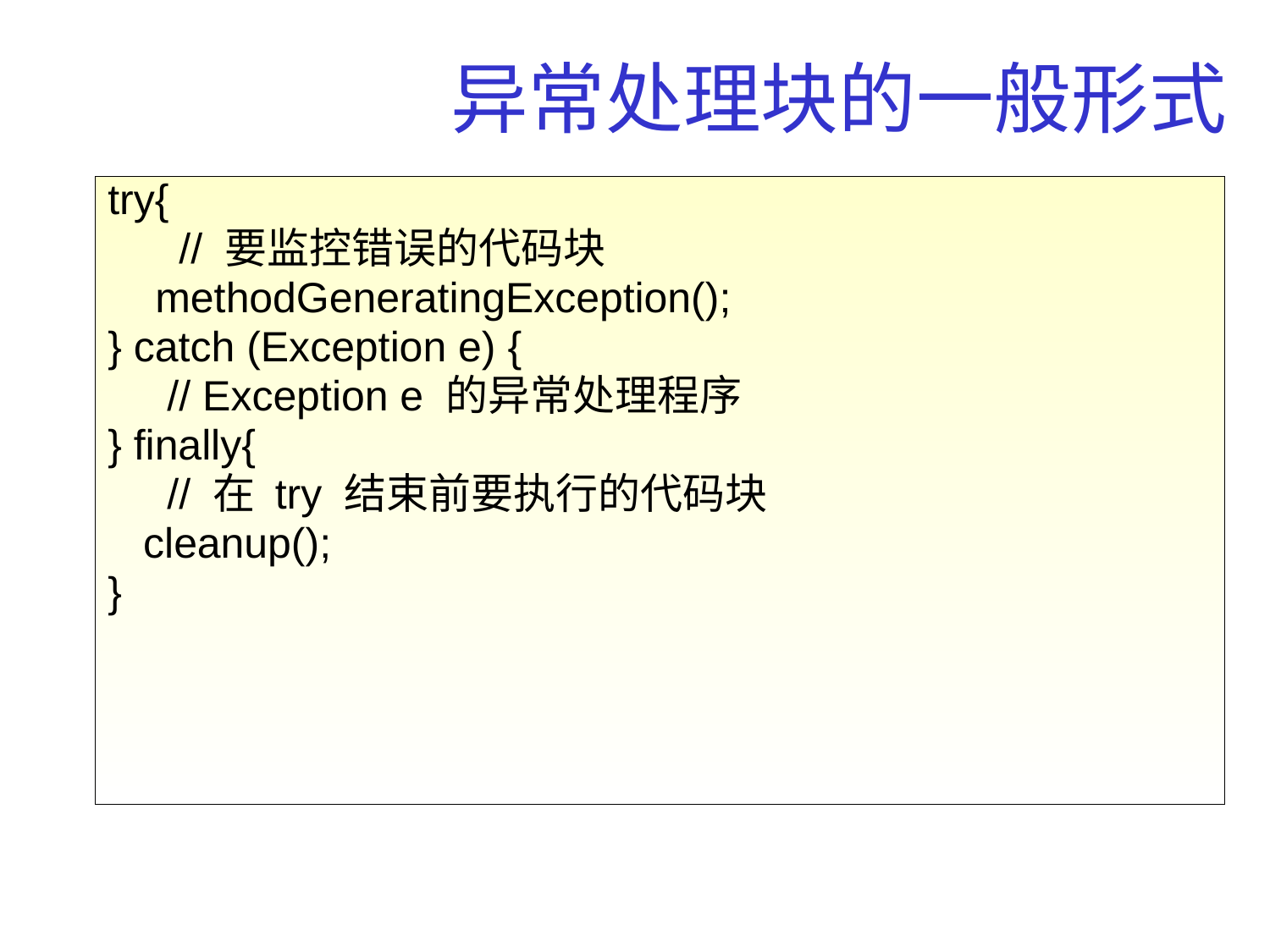

# 异常处理块的一般形式
try{
	  // 要监控错误的代码块
    methodGeneratingException();
} catch (Exception e) {
	 // Exception e 的异常处理程序
} finally{
	 // 在 try 结束前要执行的代码块
   cleanup();
}

11